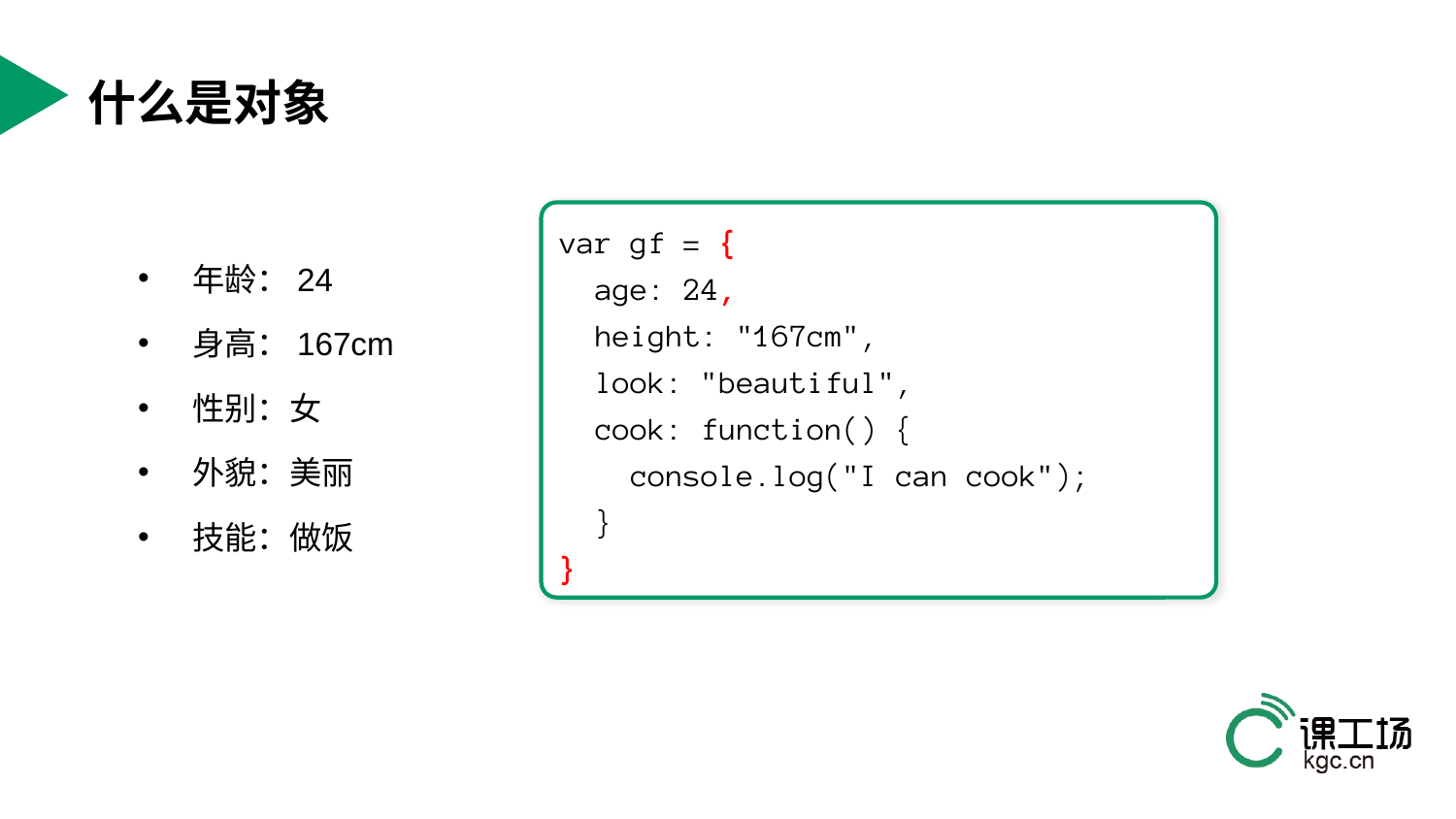

# 什么是对象
var gf = {
  age: 24,
  height: "167cm",
  look: "beautiful",
  cook: function() {
    console.log("I can cook");
  }
}
年龄：24
身高：167cm
性别：女
外貌：美丽
技能：做饭